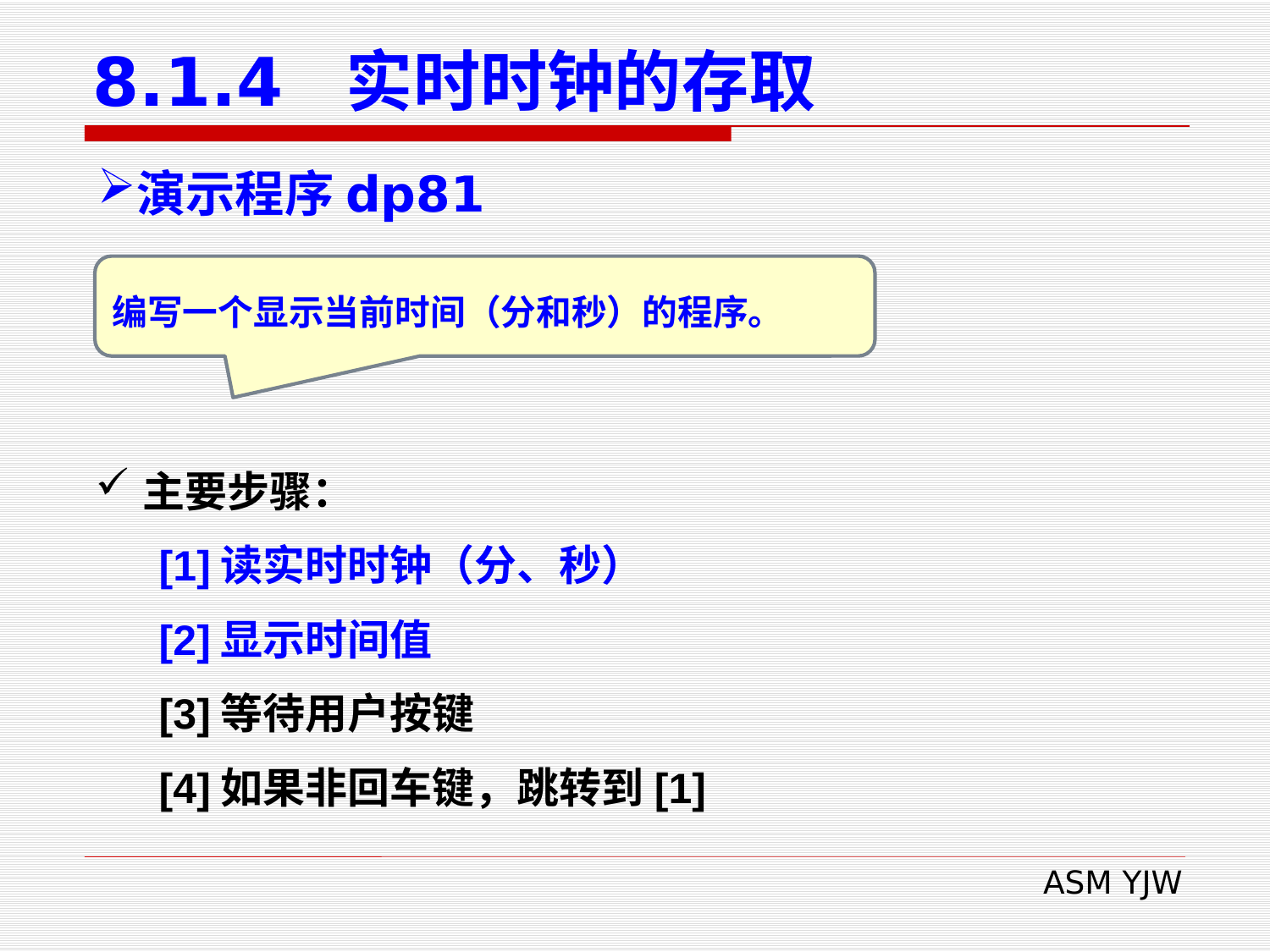

# 8.1.4  实时时钟的存取
演示程序dp81
编写一个显示当前时间（分和秒）的程序。
主要步骤：
[1]读实时时钟（分、秒）
[2]显示时间值
[3]等待用户按键
[4]如果非回车键，跳转到[1]